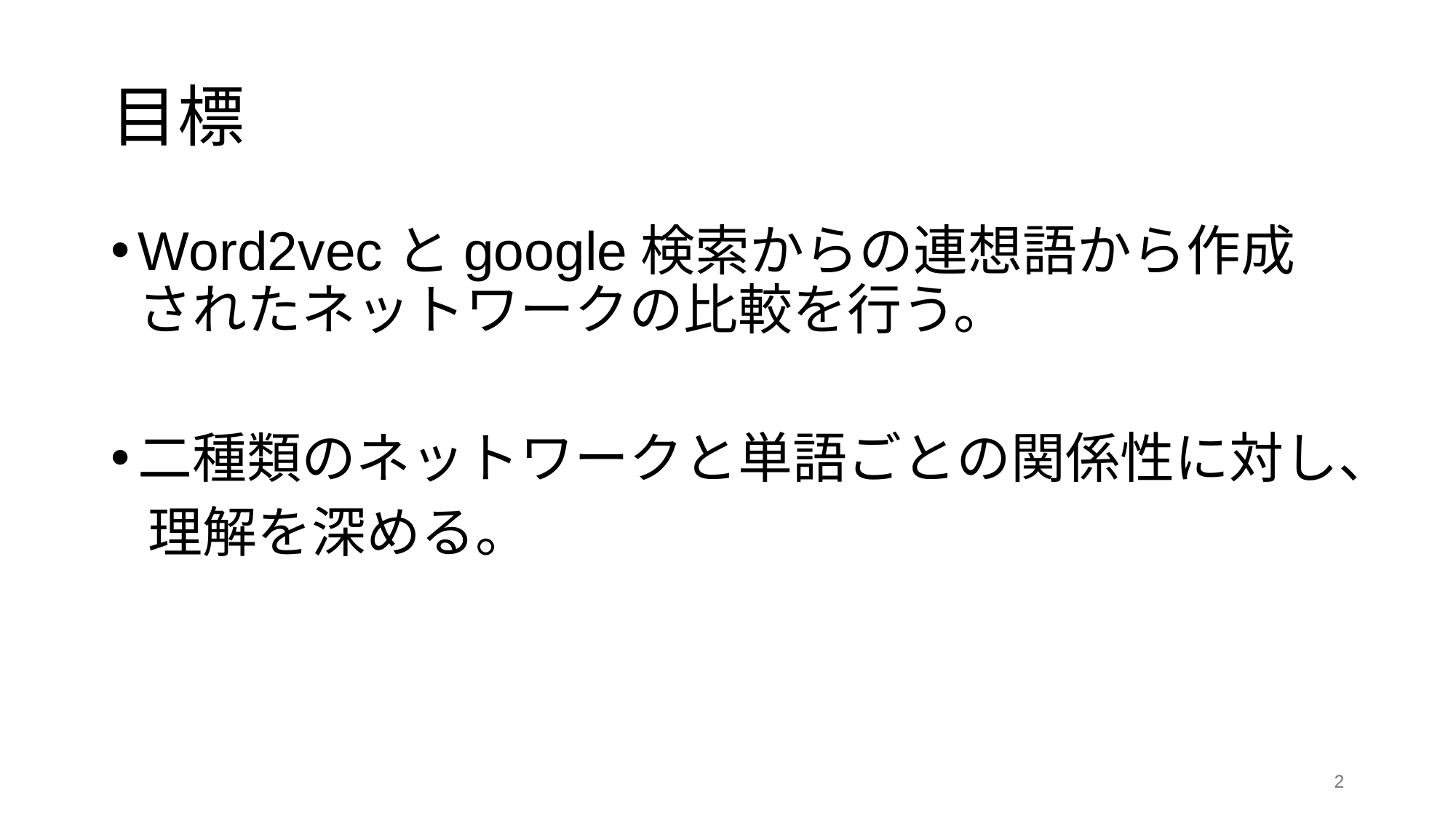

# 目標
Word2vecとgoogle検索からの連想語から作成されたネットワークの比較を行う。

二種類のネットワークと単語ごとの関係性に対し、
  理解を深める。
2